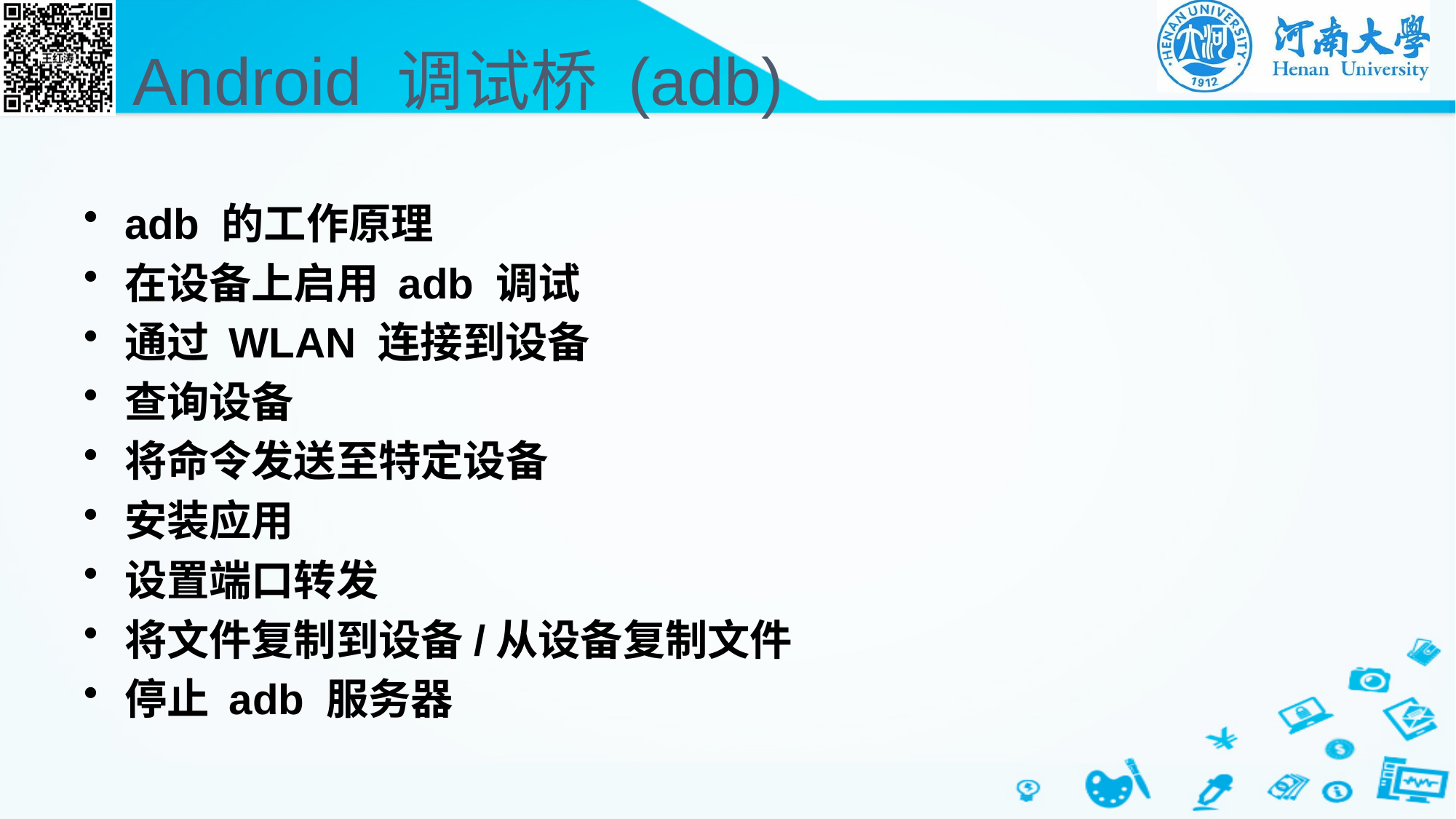

# Android 调试桥 (adb)
adb 的工作原理
在设备上启用 adb 调试
通过 WLAN 连接到设备
查询设备
将命令发送至特定设备
安装应用
设置端口转发
将文件复制到设备/从设备复制文件
停止 adb 服务器